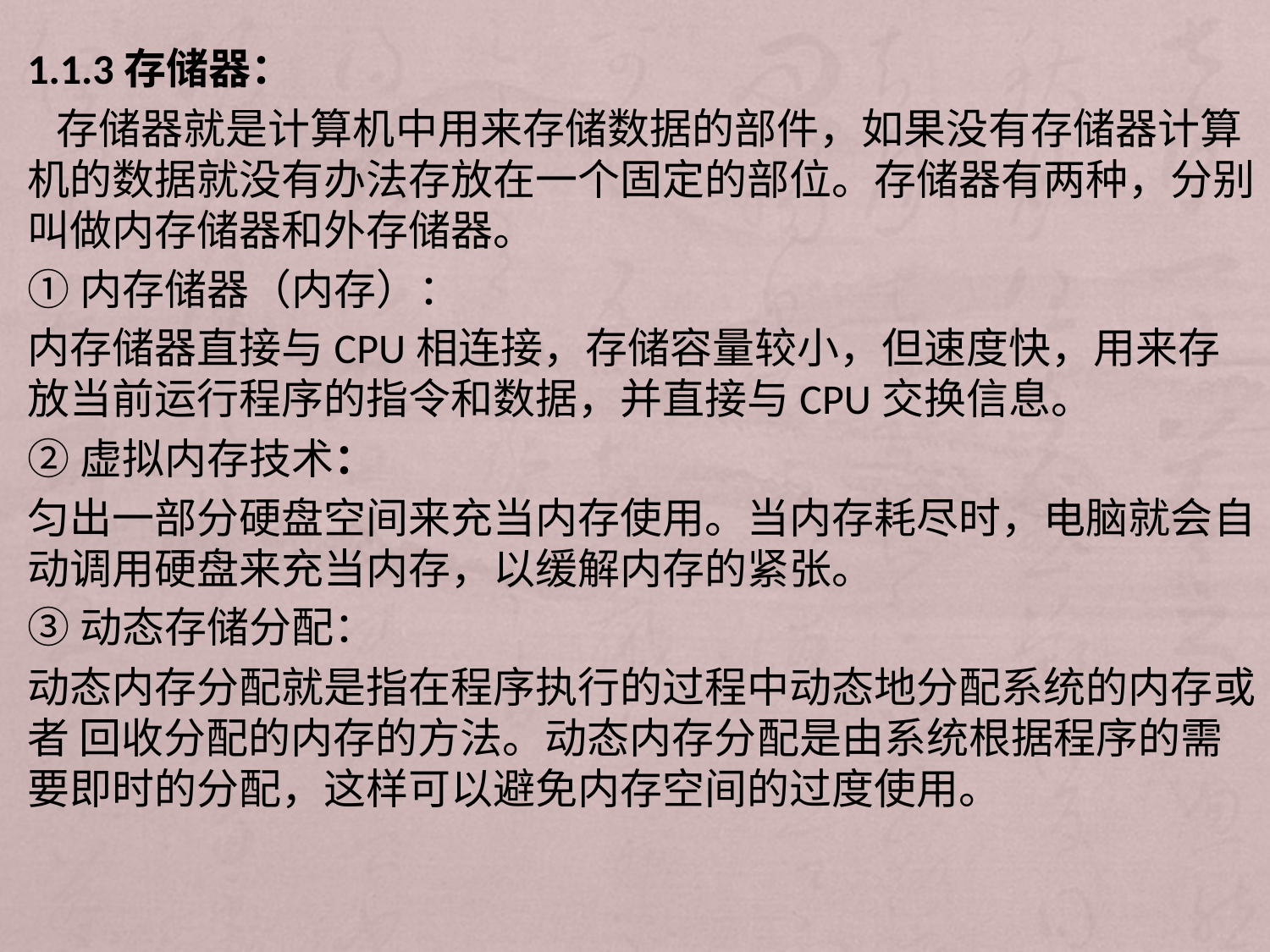

1.1.3存储器：
  存储器就是计算机中用来存储数据的部件，如果没有存储器计算机的数据就没有办法存放在一个固定的部位。存储器有两种，分别叫做内存储器和外存储器。
①内存储器（内存）：
内存储器直接与CPU相连接，存储容量较小，但速度快，用来存放当前运行程序的指令和数据，并直接与CPU交换信息。
②虚拟内存技术：
匀出一部分硬盘空间来充当内存使用。当内存耗尽时，电脑就会自动调用硬盘来充当内存，以缓解内存的紧张。
③动态存储分配：
动态内存分配就是指在程序执行的过程中动态地分配系统的内存或者 回收分配的内存的方法。动态内存分配是由系统根据程序的需要即时的分配，这样可以避免内存空间的过度使用。